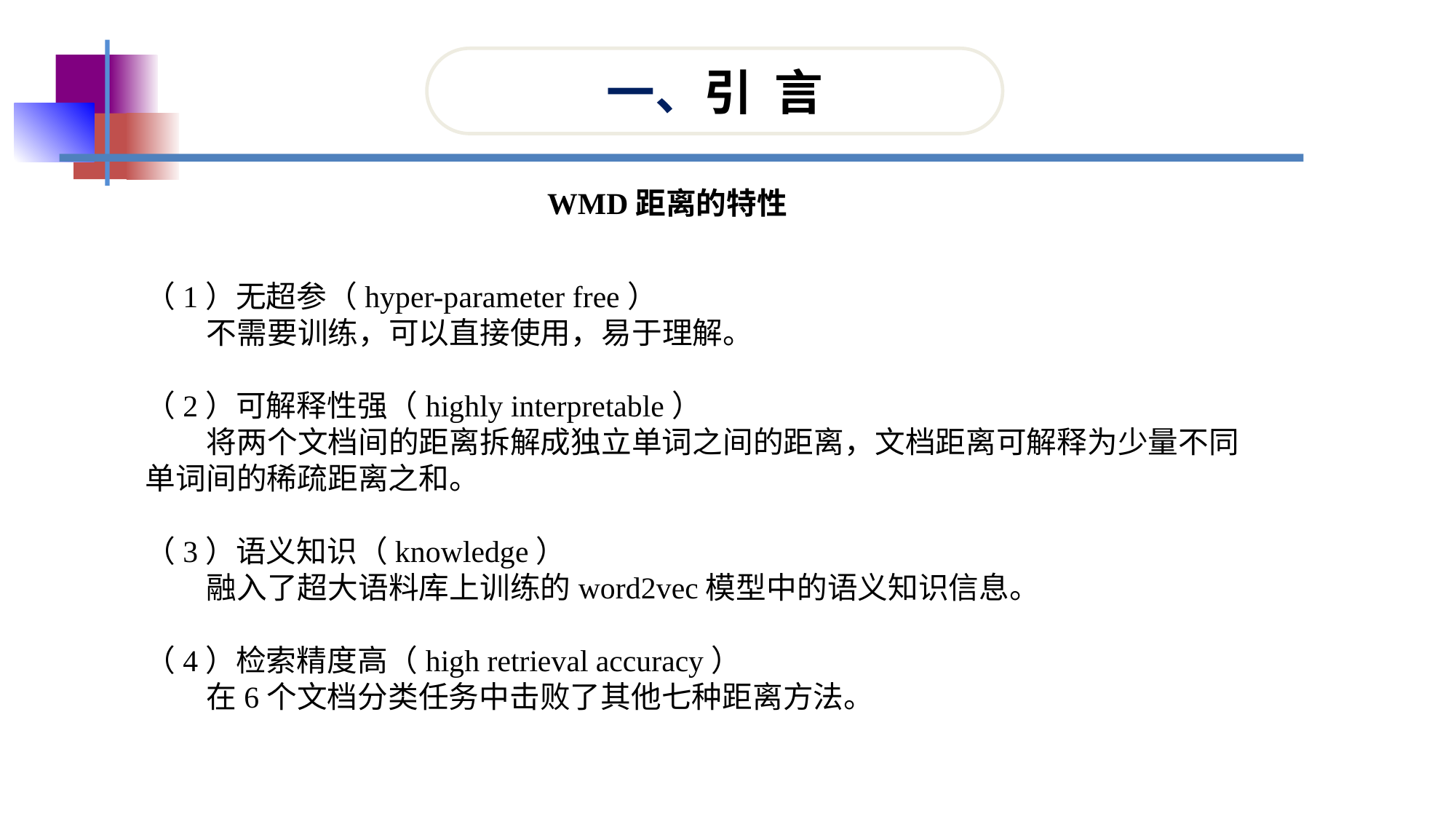

一、引  言
WMD距离的特性
（1）无超参（hyper-parameter free）
        不需要训练，可以直接使用，易于理解。

（2）可解释性强（highly interpretable）
        将两个文档间的距离拆解成独立单词之间的距离，文档距离可解释为少量不同单词间的稀疏距离之和。

（3）语义知识（knowledge）
        融入了超大语料库上训练的word2vec模型中的语义知识信息。

（4）检索精度高（high retrieval accuracy）
        在6个文档分类任务中击败了其他七种距离方法。